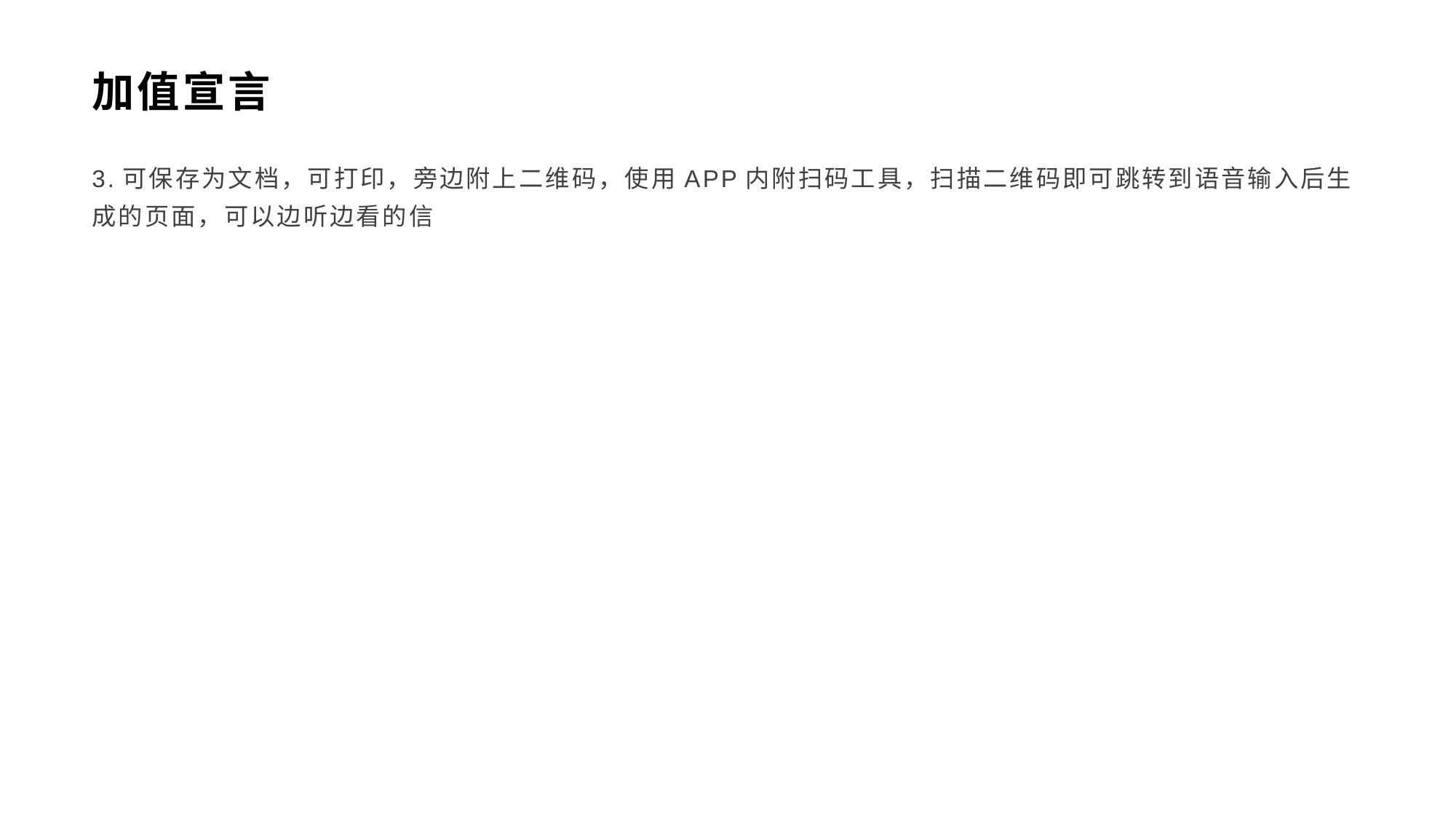

# 加值宣言
3.可保存为文档，可打印，旁边附上二维码，使用APP内附扫码工具，扫描二维码即可跳转到语音输入后生成的页面，可以边听边看的信